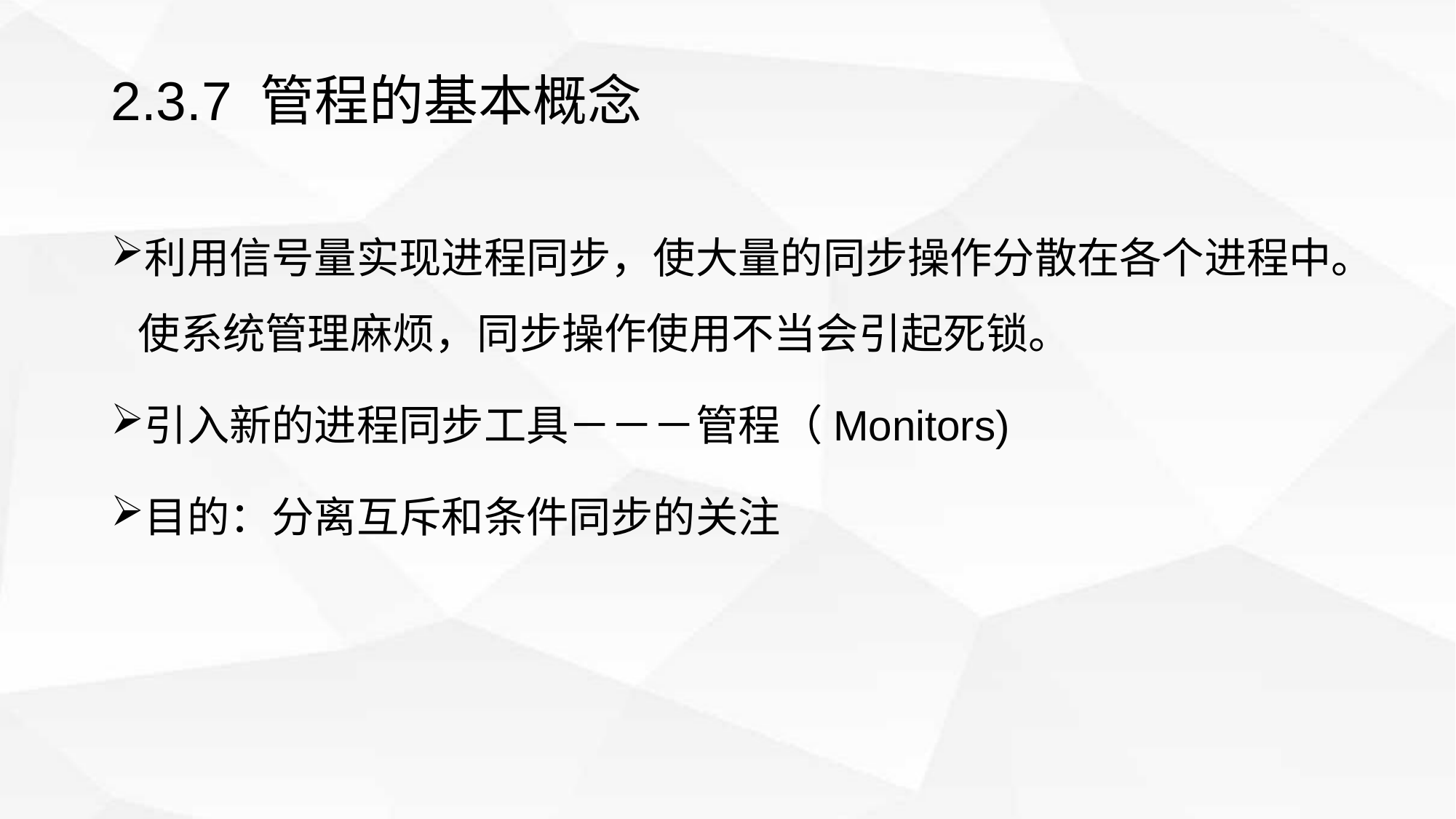

# 2.3.7 管程的基本概念
利用信号量实现进程同步，使大量的同步操作分散在各个进程中。使系统管理麻烦，同步操作使用不当会引起死锁。
引入新的进程同步工具－－－管程（Monitors)
目的：分离互斥和条件同步的关注